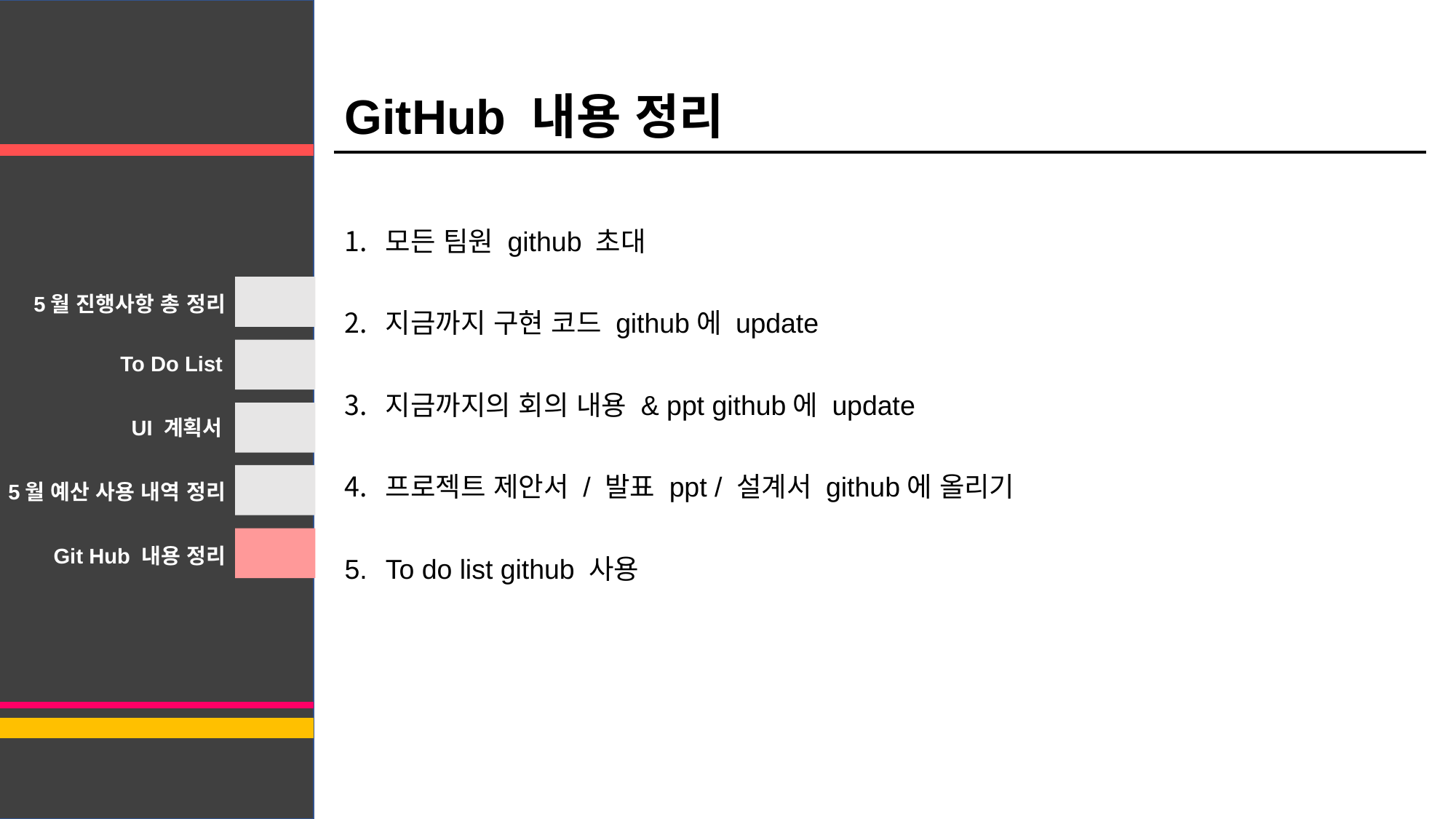

GitHub 내용 정리
모든 팀원 github 초대
지금까지 구현 코드 github에 update
지금까지의 회의 내용 & ppt github에 update
프로젝트 제안서 / 발표 ppt / 설계서 github에 올리기
To do list github 사용

5월 진행사항 총 정리

To Do List

UI 계획서

5월 예산 사용 내역 정리

Git Hub 내용 정리